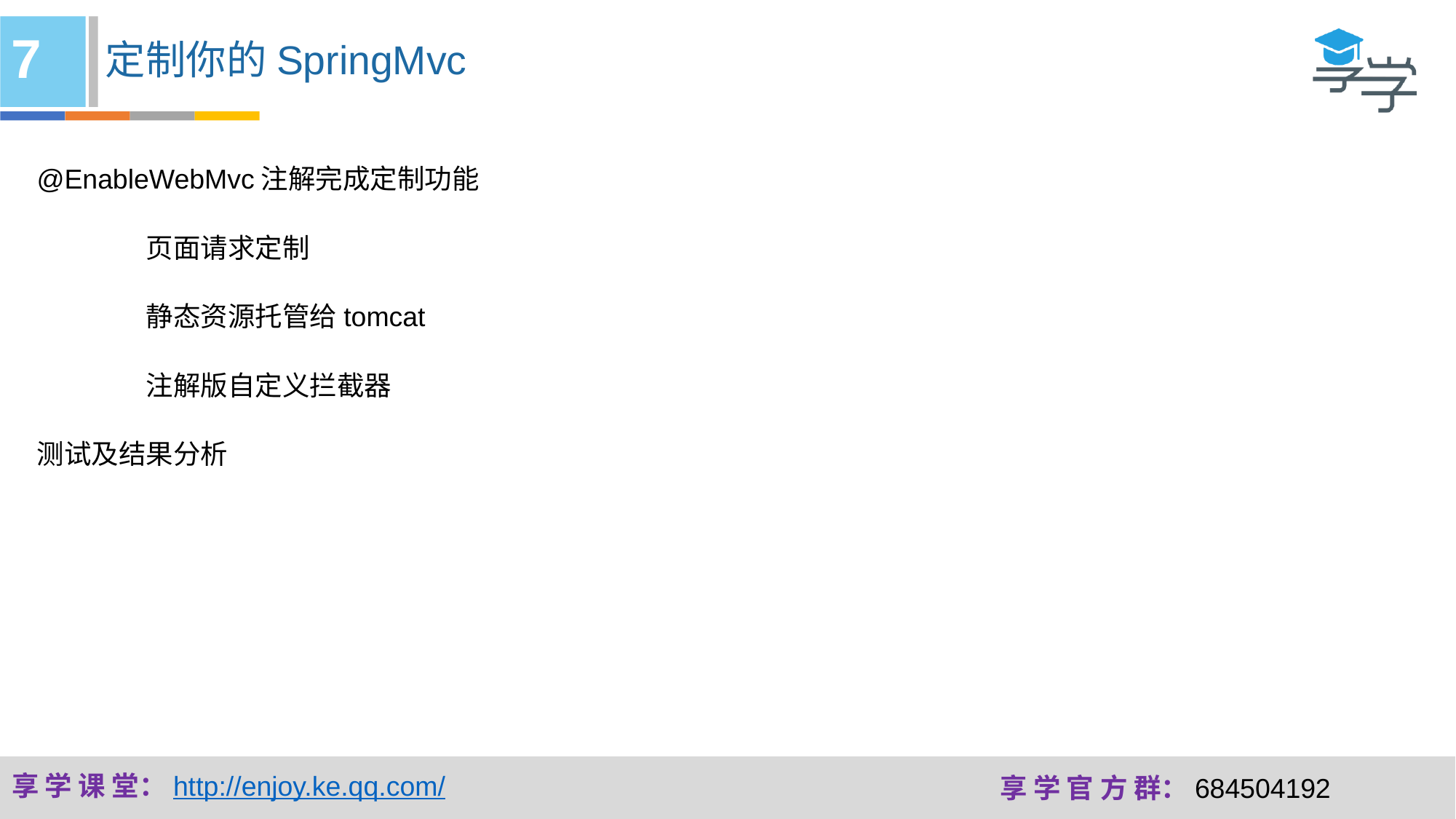

7
定制你的SpringMvc

@EnableWebMvc注解完成定制功能
	页面请求定制
	静态资源托管给tomcat
	注解版自定义拦截器
测试及结果分析